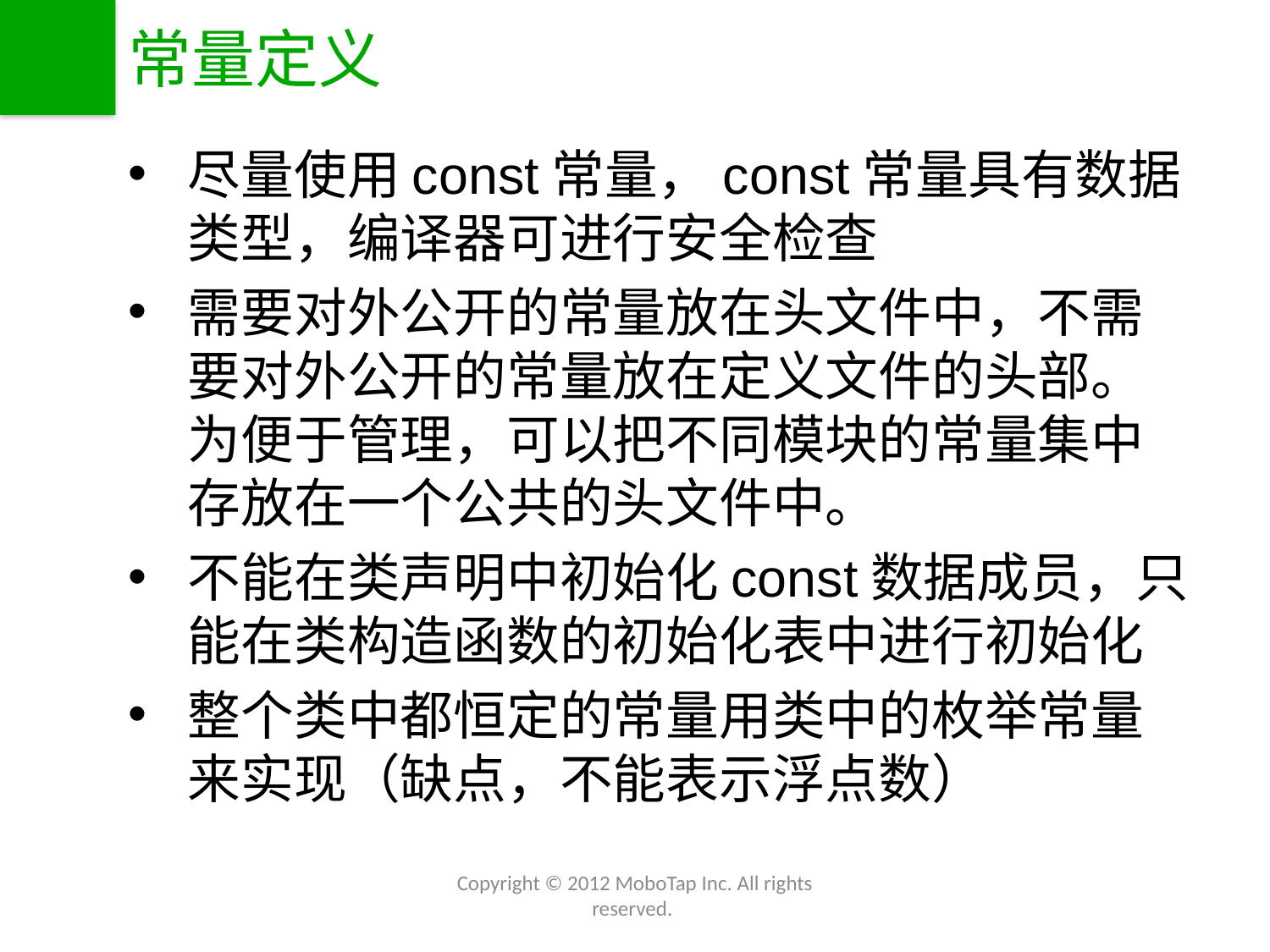

# 常量定义
尽量使用const常量，const常量具有数据类型，编译器可进行安全检查
需要对外公开的常量放在头文件中，不需要对外公开的常量放在定义文件的头部。为便于管理，可以把不同模块的常量集中存放在一个公共的头文件中。
不能在类声明中初始化const数据成员，只能在类构造函数的初始化表中进行初始化
整个类中都恒定的常量用类中的枚举常量来实现（缺点，不能表示浮点数）
Copyright © 2012 MoboTap Inc. All rights reserved.